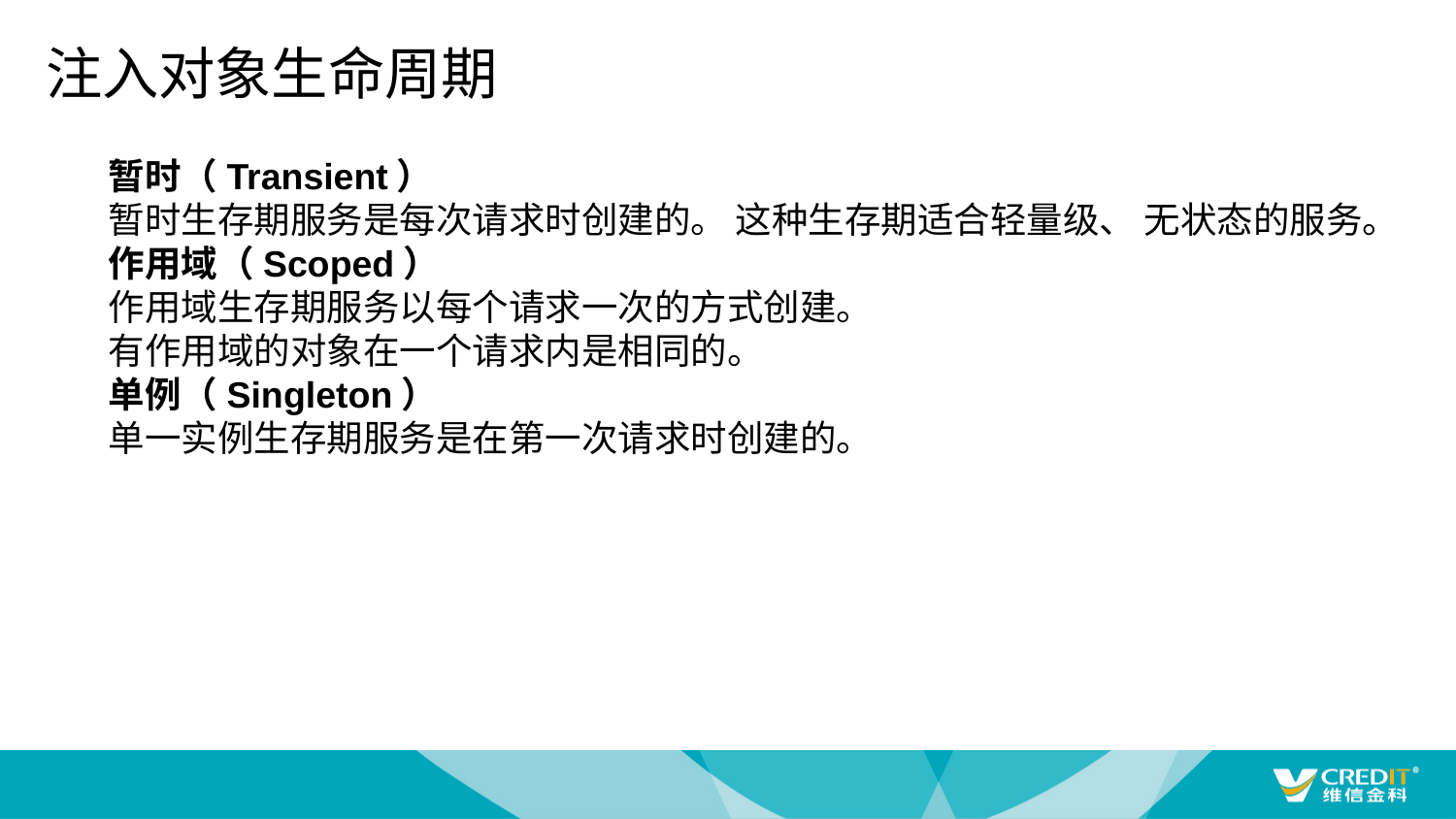

注入对象生命周期
暂时（Transient）
暂时生存期服务是每次请求时创建的。 这种生存期适合轻量级、 无状态的服务。
作用域（Scoped）
作用域生存期服务以每个请求一次的方式创建。
有作用域的对象在一个请求内是相同的。
单例（Singleton）
单一实例生存期服务是在第一次请求时创建的。